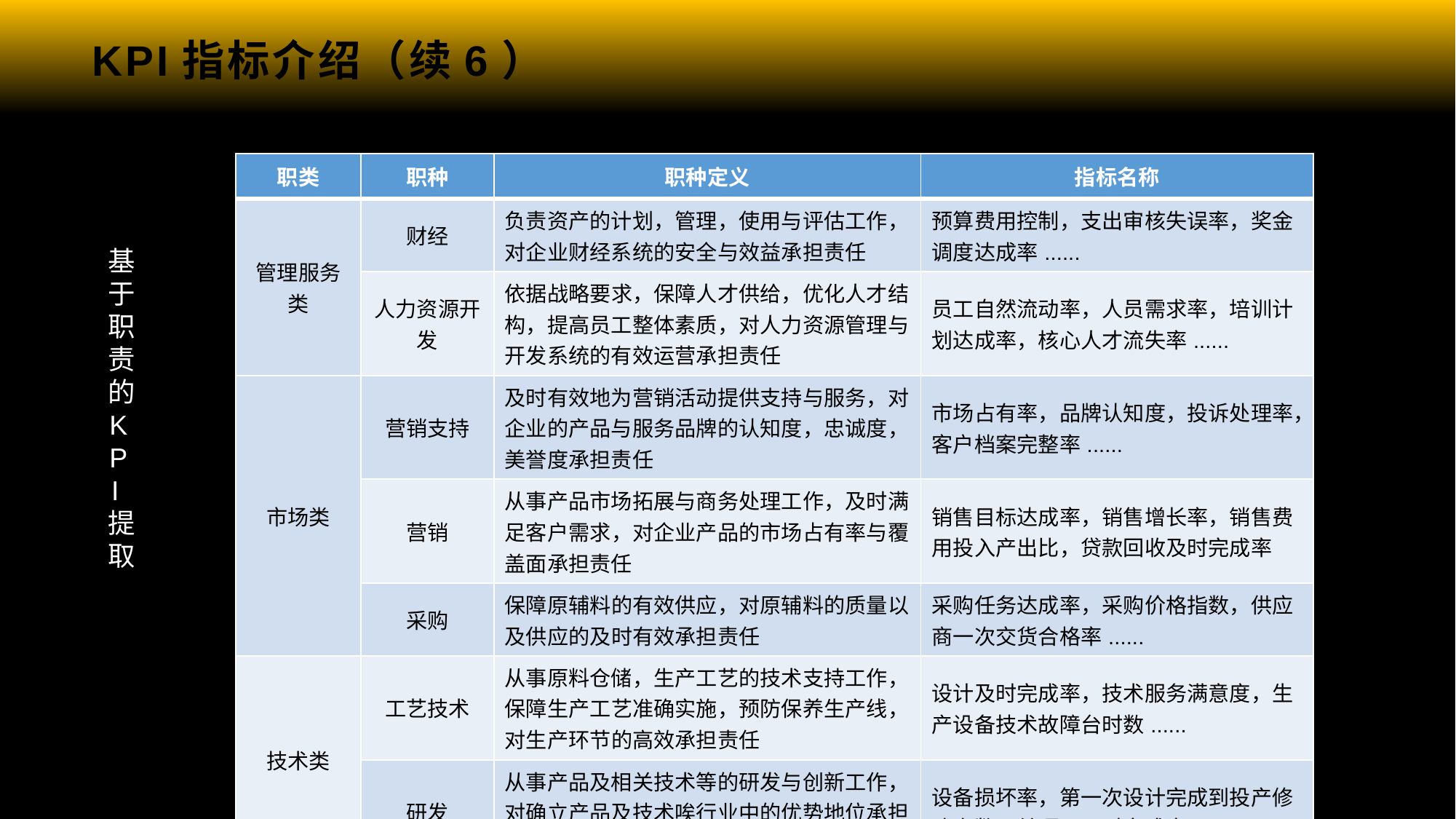

# KPI指标介绍（续6）
| 职类 | 职种 | 职种定义 | 指标名称 |
| --- | --- | --- | --- |
| 管理服务类 | 财经 | 负责资产的计划，管理，使用与评估工作，对企业财经系统的安全与效益承担责任 | 预算费用控制，支出审核失误率，奖金调度达成率...... |
|  | 人力资源开发 | 依据战略要求，保障人才供给，优化人才结构，提高员工整体素质，对人力资源管理与开发系统的有效运营承担责任 | 员工自然流动率，人员需求率，培训计划达成率，核心人才流失率...... |
| 市场类 | 营销支持 | 及时有效地为营销活动提供支持与服务，对企业的产品与服务品牌的认知度，忠诚度，美誉度承担责任 | 市场占有率，品牌认知度，投诉处理率，客户档案完整率...... |
|  | 营销 | 从事产品市场拓展与商务处理工作，及时满足客户需求，对企业产品的市场占有率与覆盖面承担责任 | 销售目标达成率，销售增长率，销售费用投入产出比，贷款回收及时完成率 |
|  | 采购 | 保障原辅料的有效供应，对原辅料的质量以及供应的及时有效承担责任 | 采购任务达成率，采购价格指数，供应商一次交货合格率...... |
| 技术类 | 工艺技术 | 从事原料仓储，生产工艺的技术支持工作，保障生产工艺准确实施，预防保养生产线，对生产环节的高效承担责任 | 设计及时完成率，技术服务满意度，生产设备技术故障台时数...... |
|  | 研发 | 从事产品及相关技术等的研发与创新工作，对确立产品及技术唉行业中的优势地位承担责任 | 设备损坏率，第一次设计完成到投产修改次数，单项目及时完成率 |
基于职责的KPI提取